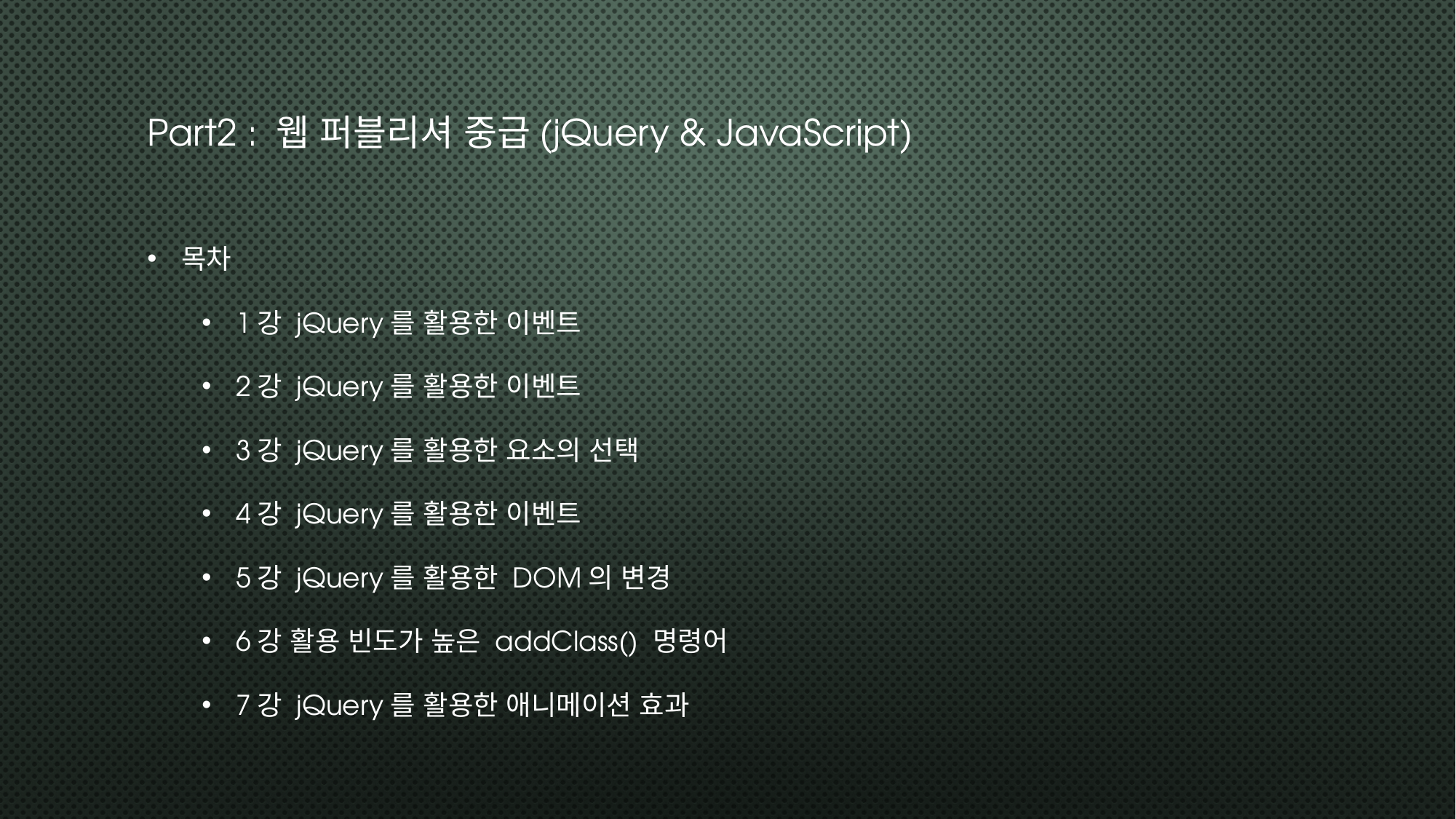

# Part2 : 웹 퍼블리셔 중급(jQuery & JavaScript)
목차
1강 jQuery를 활용한 이벤트
2강 jQuery를 활용한 이벤트
3강 jQuery를 활용한 요소의 선택
4강 jQuery를 활용한 이벤트
5강 jQuery를 활용한 DOM의 변경
6강 활용 빈도가 높은 addClass() 명령어
7강 jQuery를 활용한 애니메이션 효과